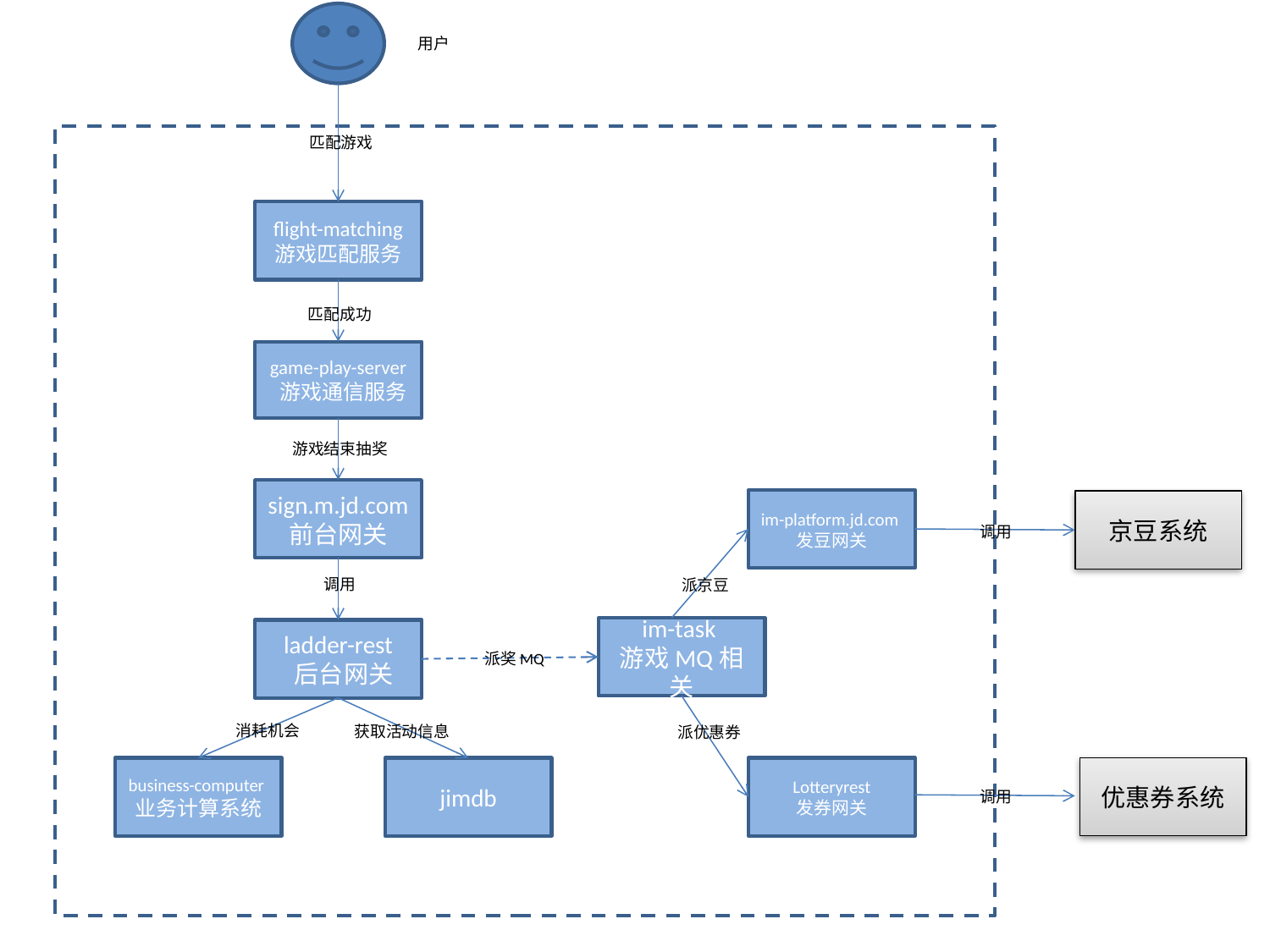

用户

匹配游戏
flight-matching 游戏匹配服务
匹配成功
game-play-server
 游戏通信服务
游戏结束抽奖
sign.m.jd.com
前台网关
im-platform.jd.com发豆网关
京豆系统
调用
调用
派京豆
im-task
游戏MQ相关
ladder-rest
 后台网关
派奖MQ
消耗机会
获取活动信息
派优惠券
business-computer
业务计算系统
jimdb
Lotteryrest
发券网关
优惠券系统
调用